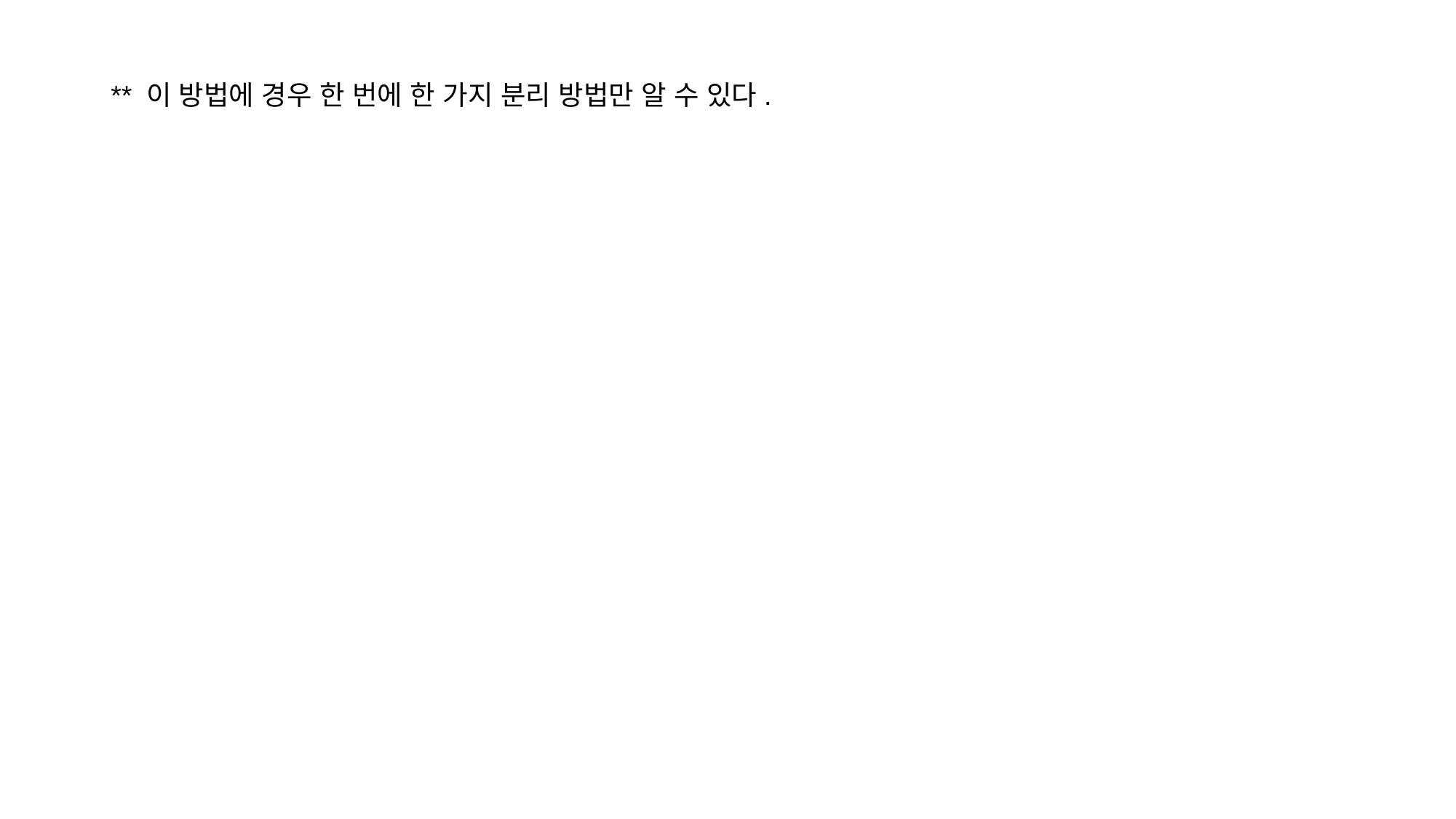

# ** 이 방법에 경우 한 번에 한 가지 분리 방법만 알 수 있다.